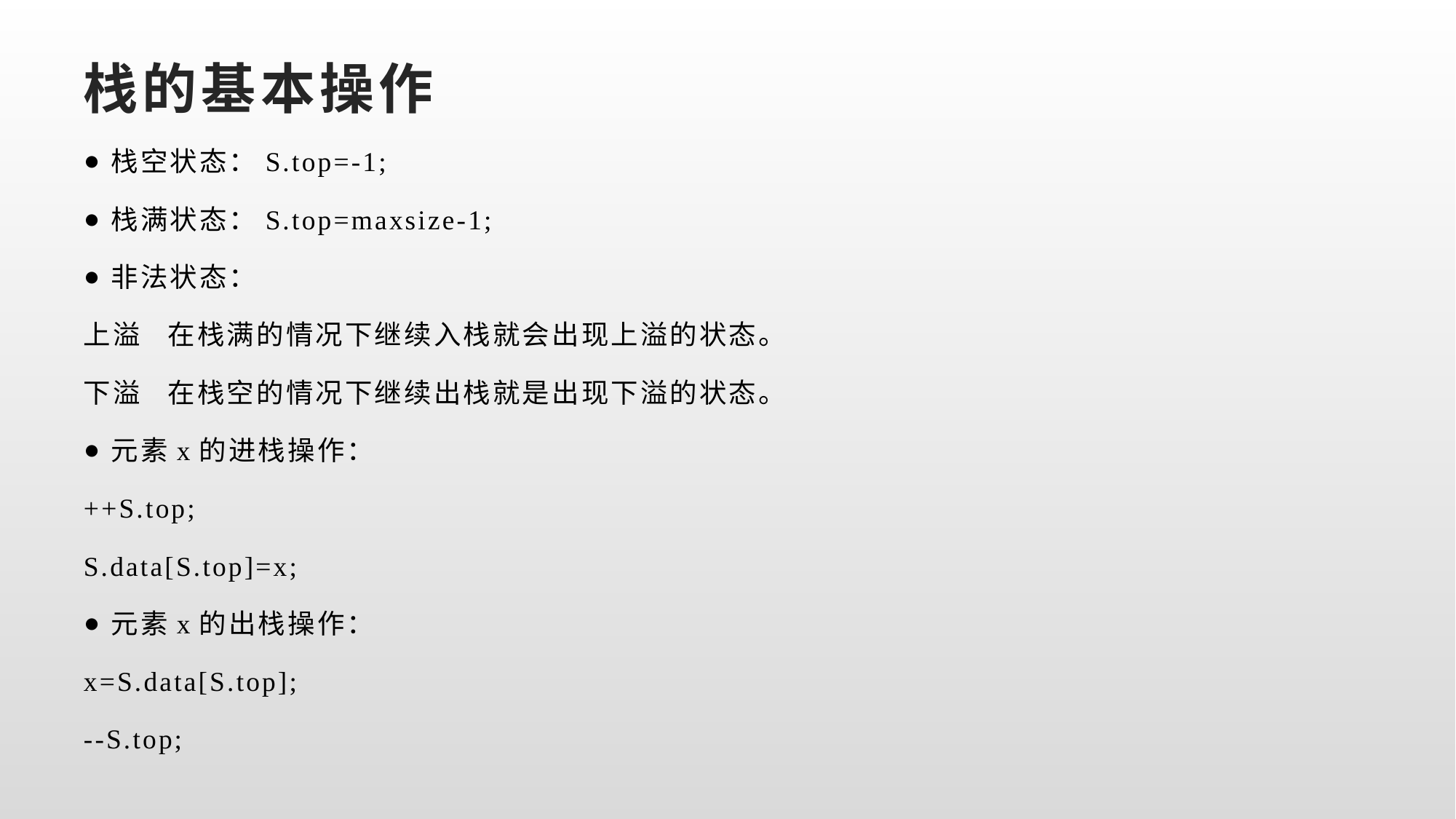

# 栈的基本操作
栈空状态：S.top=-1;
栈满状态：S.top=maxsize-1;
非法状态：
上溢   在栈满的情况下继续入栈就会出现上溢的状态。
下溢   在栈空的情况下继续出栈就是出现下溢的状态。
元素x的进栈操作：
++S.top;
S.data[S.top]=x;
元素x的出栈操作：
x=S.data[S.top];
--S.top;